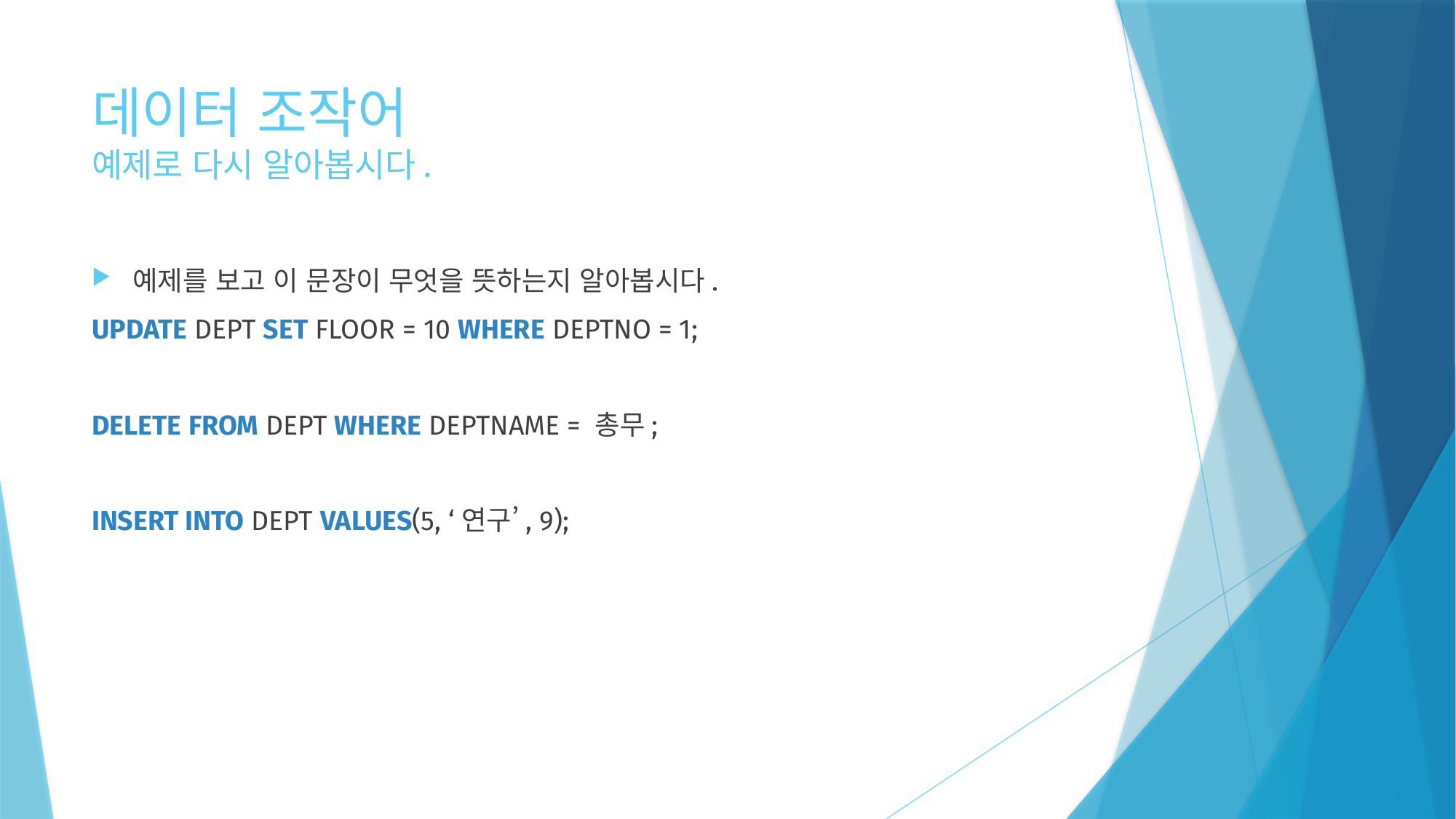

# 데이터 조작어 예제로 다시 알아봅시다.
예제를 보고 이 문장이 무엇을 뜻하는지 알아봅시다.
UPDATE DEPT SET FLOOR = 10 WHERE DEPTNO = 1;

DELETE FROM DEPT WHERE DEPTNAME = 총무;

INSERT INTO DEPT VALUES(5, ‘연구’, 9);